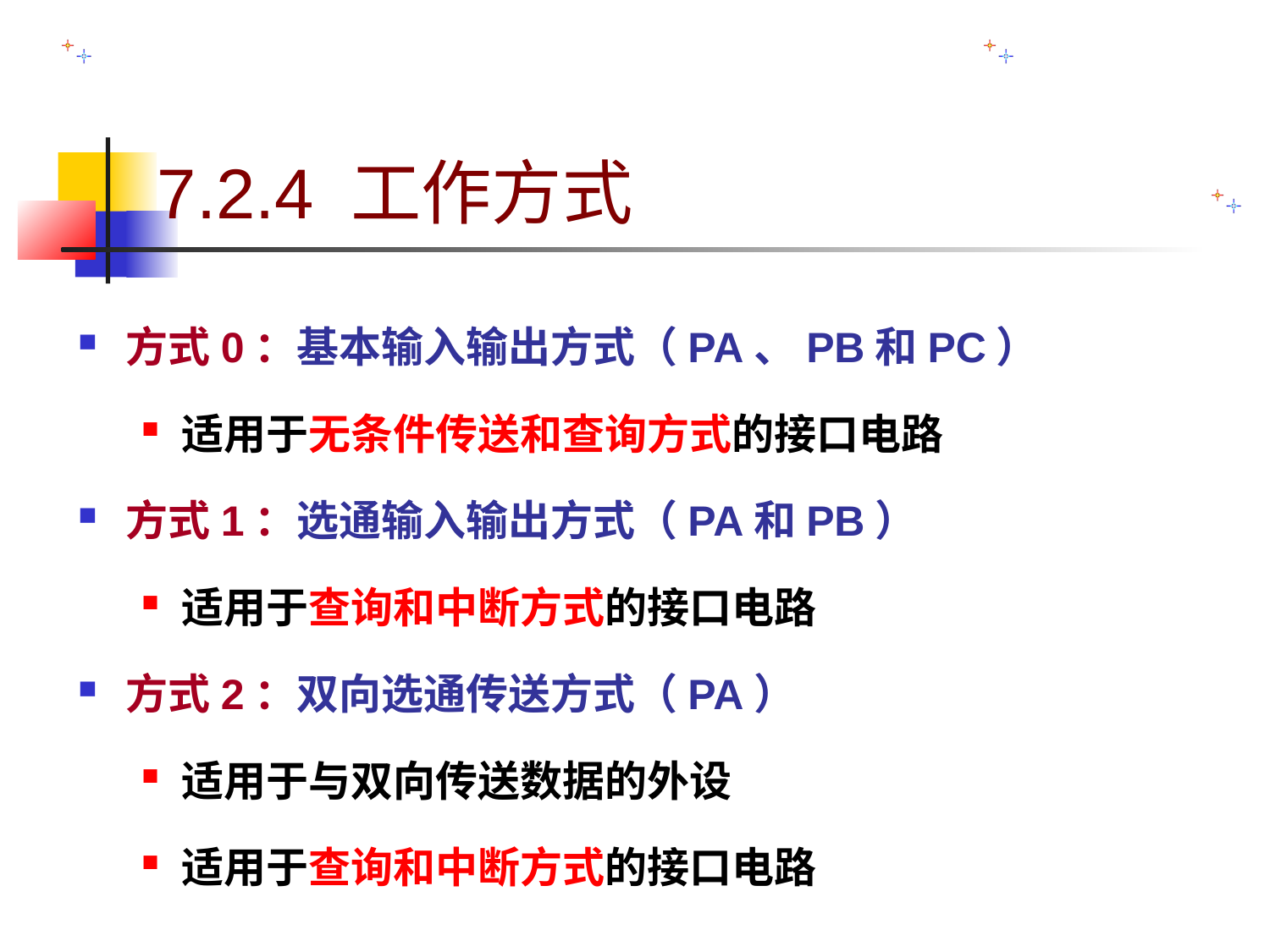

# 7.2.4 工作方式
方式0：基本输入输出方式（PA、PB和PC）
适用于无条件传送和查询方式的接口电路
方式1：选通输入输出方式（PA和PB）
适用于查询和中断方式的接口电路
方式2：双向选通传送方式（PA）
适用于与双向传送数据的外设
适用于查询和中断方式的接口电路